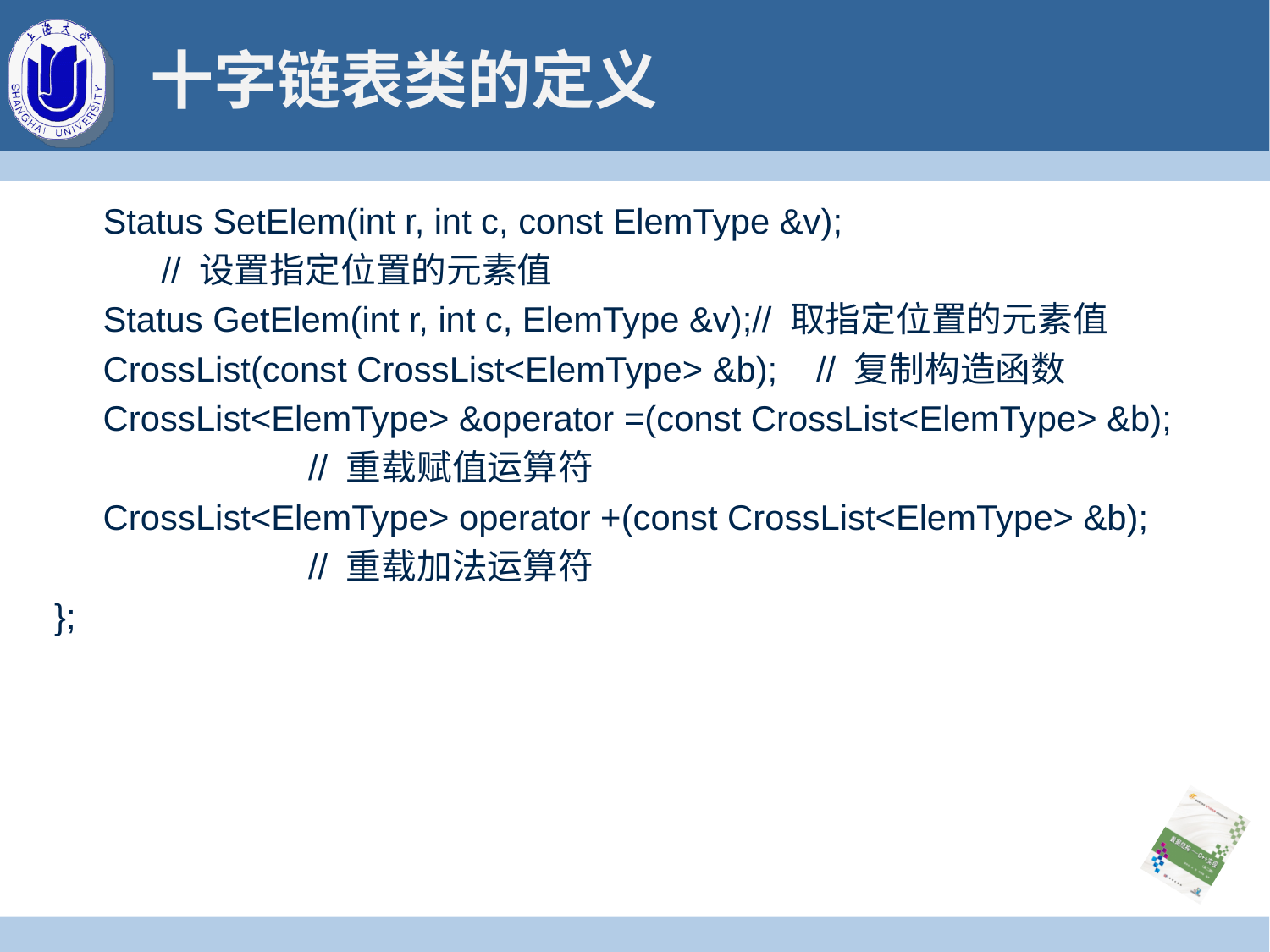

# 十字链表类的定义
     Status SetElem(int r, int c, const ElemType &v);
           // 设置指定位置的元素值
     Status GetElem(int r, int c, ElemType &v);// 取指定位置的元素值
     CrossList(const CrossList<ElemType> &b);	// 复制构造函数
     CrossList<ElemType> &operator =(const CrossList<ElemType> &b);
		// 重载赋值运算符
     CrossList<ElemType> operator +(const CrossList<ElemType> &b);
		// 重载加法运算符
};